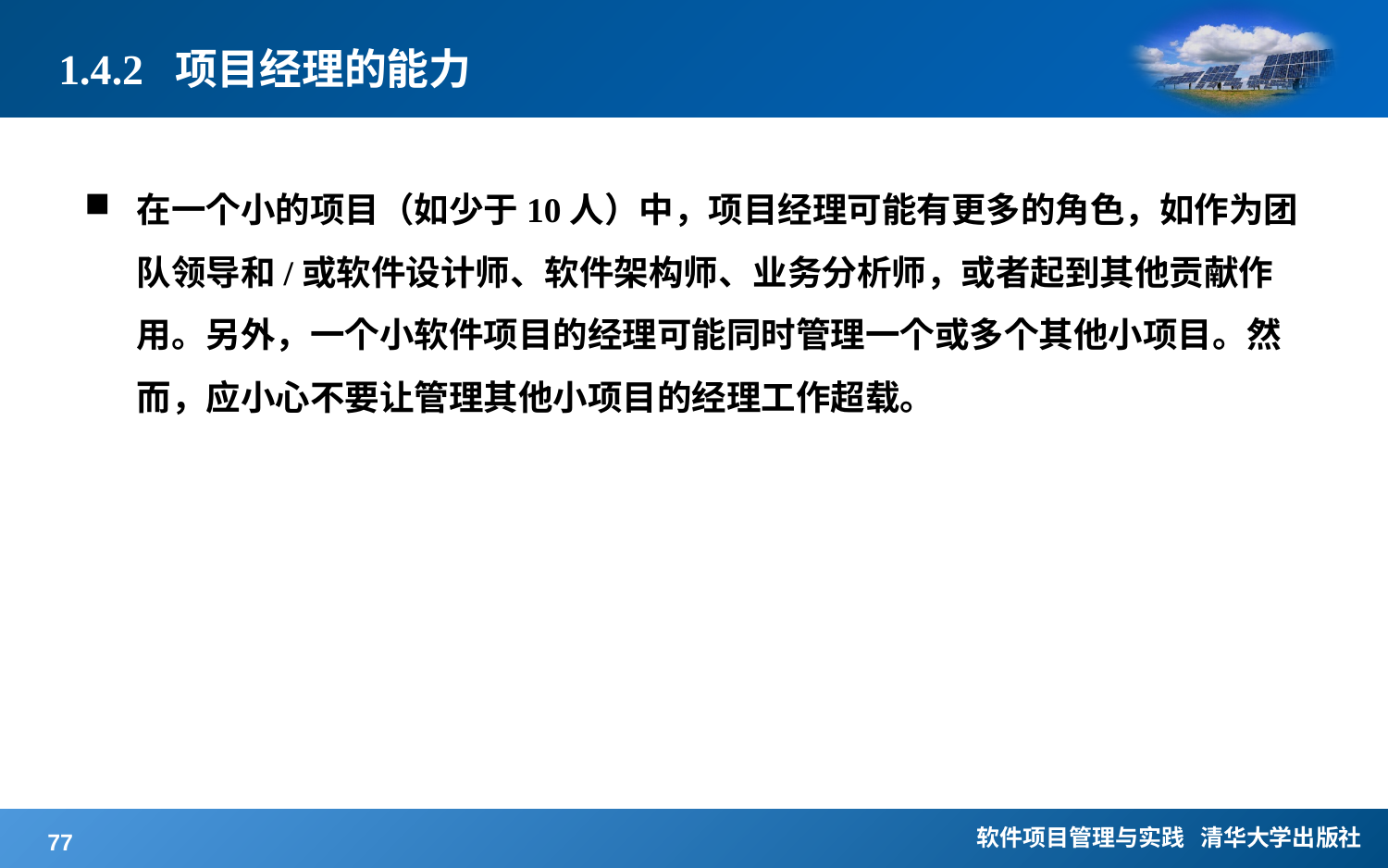

# 1.4.2  项目经理的能力
在一个小的项目（如少于10人）中，项目经理可能有更多的角色，如作为团队领导和/或软件设计师、软件架构师、业务分析师，或者起到其他贡献作用。另外，一个小软件项目的经理可能同时管理一个或多个其他小项目。然而，应小心不要让管理其他小项目的经理工作超载。